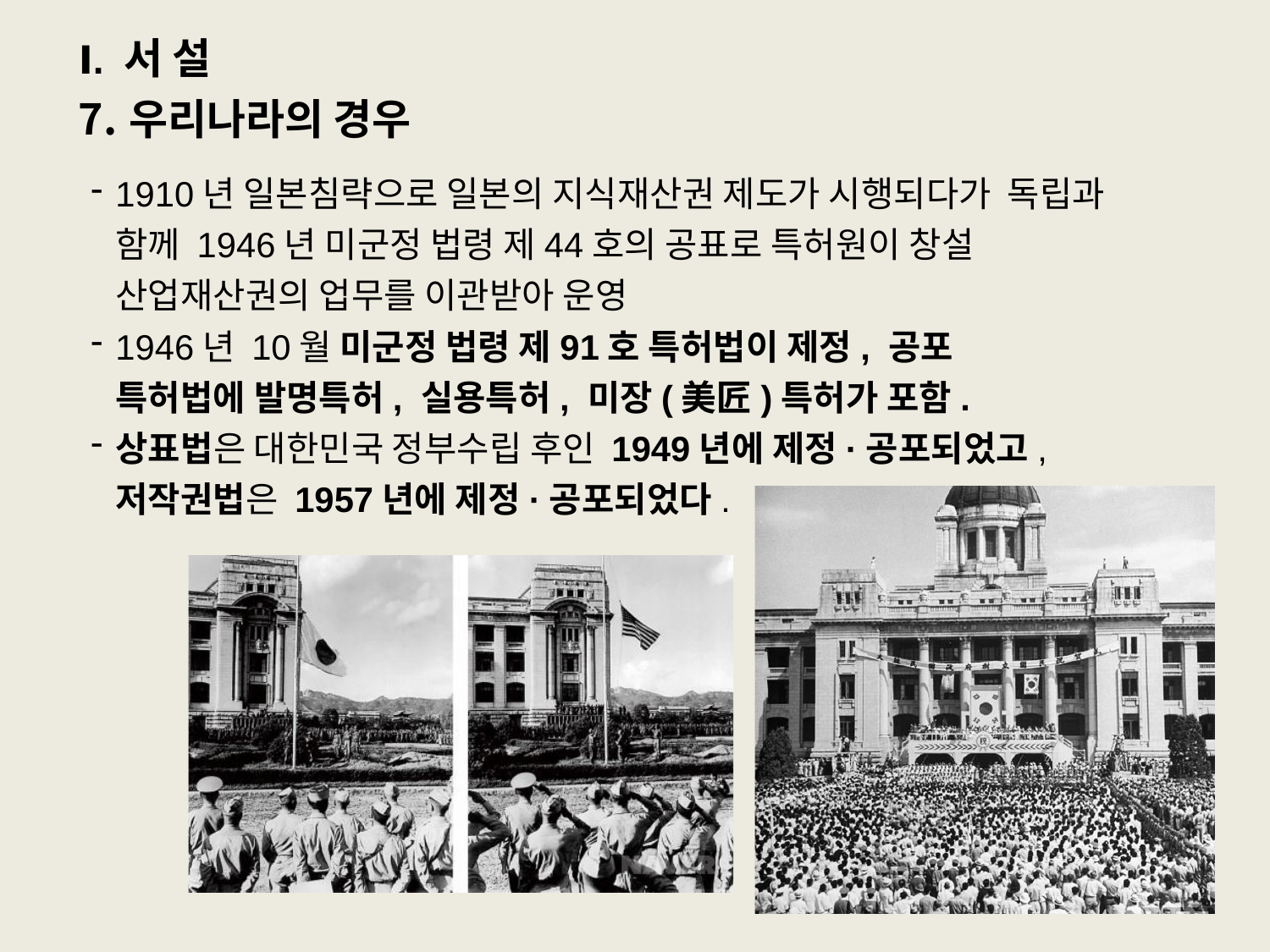

# Ⅰ. 서 설
우리나라의 경우
1910년 일본침략으로 일본의 지식재산권 제도가 시행되다가  독립과 함께 1946년 미군정 법령 제44호의 공표로 특허원이 창설  산업재산권의 업무를 이관받아 운영
1946년 10월 미군정 법령 제91호 특허법이 제정, 공포
특허법에 발명특허, 실용특허, 미장(美匠)특허가 포함.
상표법은 대한민국 정부수립 후인 1949년에 제정·공포되었고,
저작권법은 1957년에 제정·공포되었다.